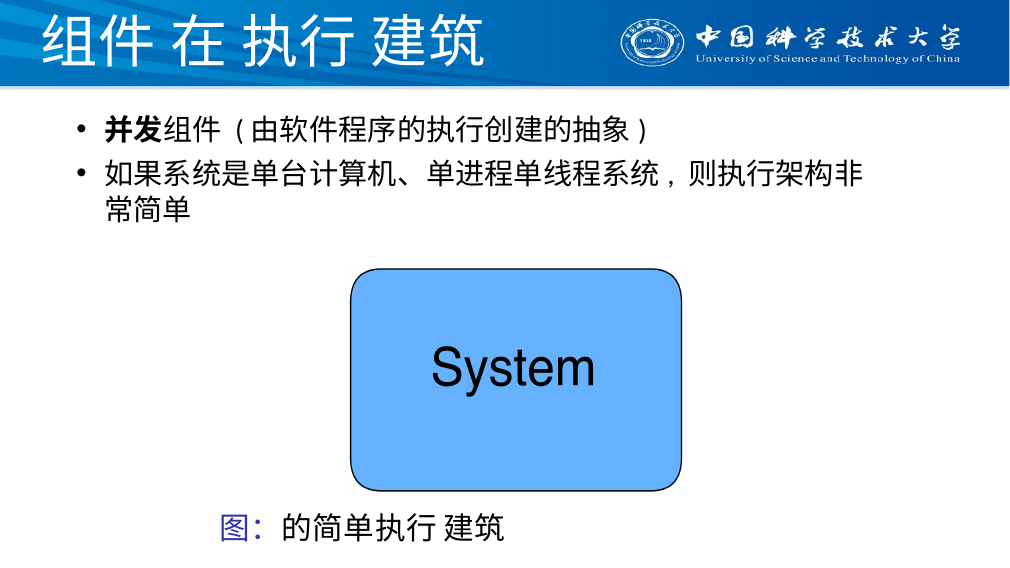

# 组件 在 执行 建筑
并发组件 (由软件程序的执行创建的抽象)
如果系统是单台计算机、单进程单线程系统, 则执行架构非常简单

图：的简单执行 建筑